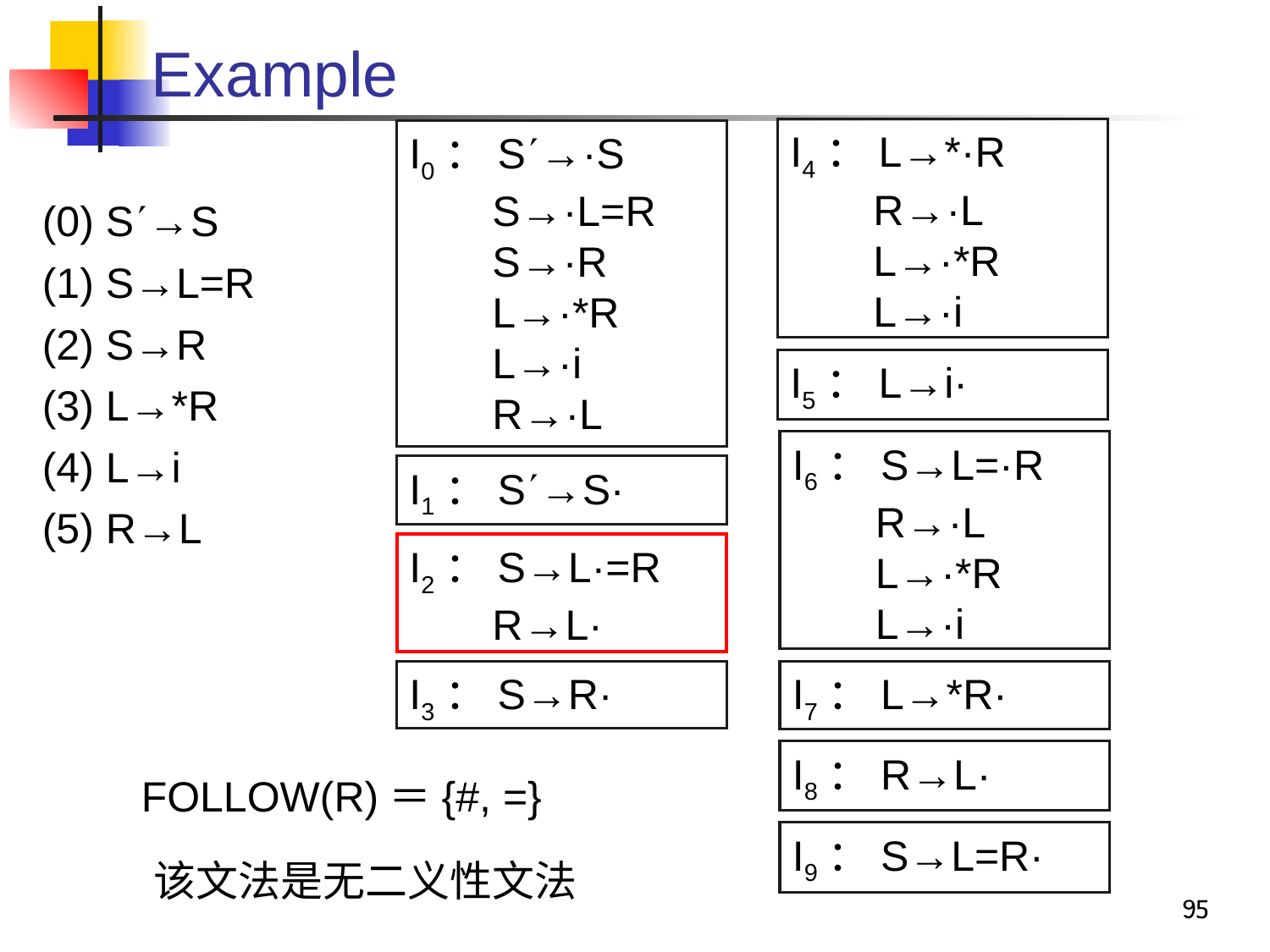

# Example
I4：L→*·R
       R→·L
       L→·*R
       L→·i
I0：S′→·S
       S→·L=R
       S→·R
       L→·*R
       L→·i
       R→·L
(0) S′→S
(1) S→L=R
(2) S→R
(3) L→*R
(4) L→i
(5) R→L
I5：L→i·
I6：S→L=·R
       R→·L
       L→·*R
       L→·i
I1：S′→S·
I2：S→L·=R
       R→L·
I3：S→R·
I7：L→*R·
I8：R→L·
FOLLOW(R)＝{#, =}
I9：S→L=R·
该文法是无二义性文法
95